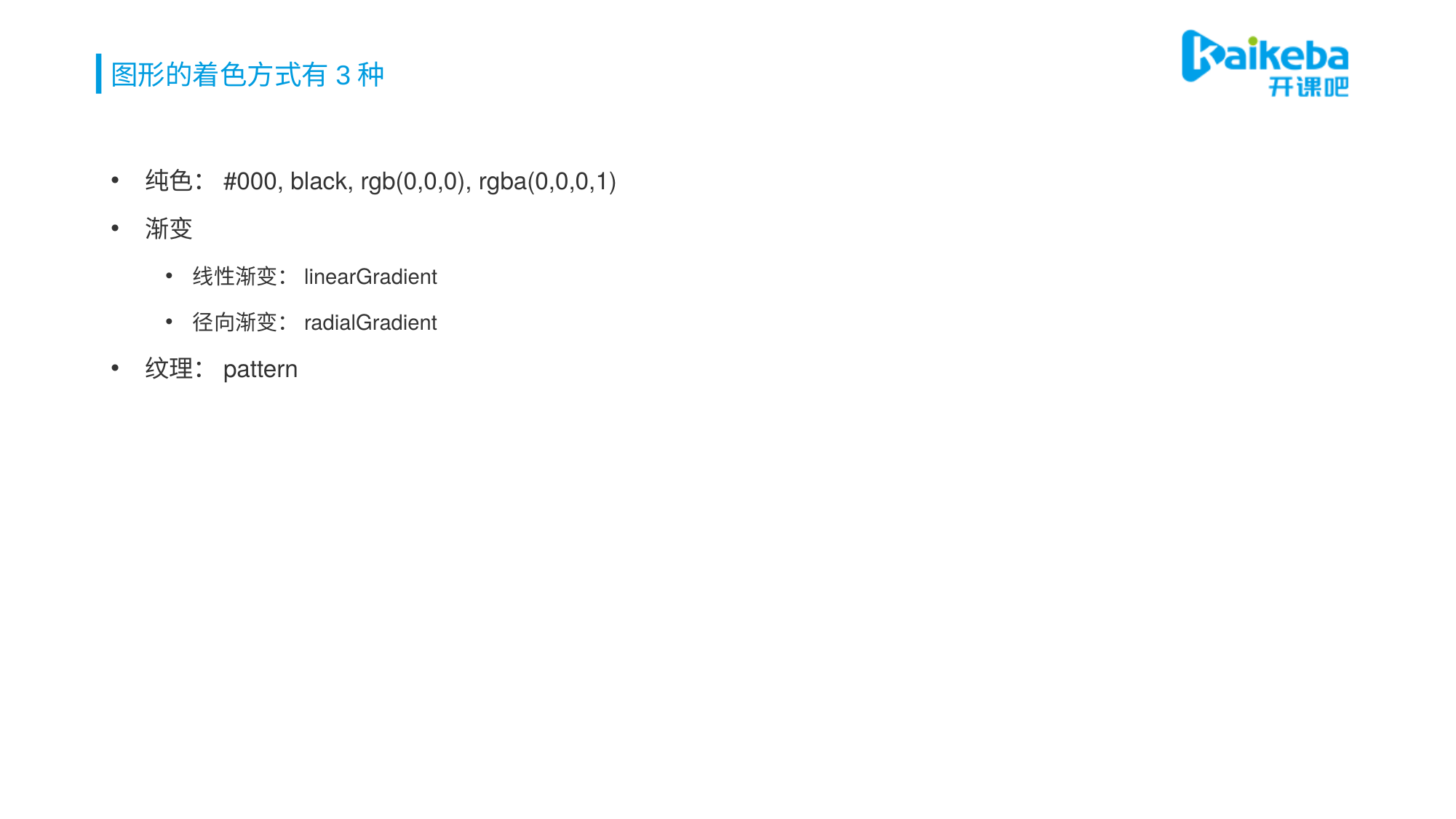

# 图形的着色方式有3种
纯色：#000, black, rgb(0,0,0), rgba(0,0,0,1)
渐变
线性渐变：linearGradient
径向渐变：radialGradient
纹理：pattern